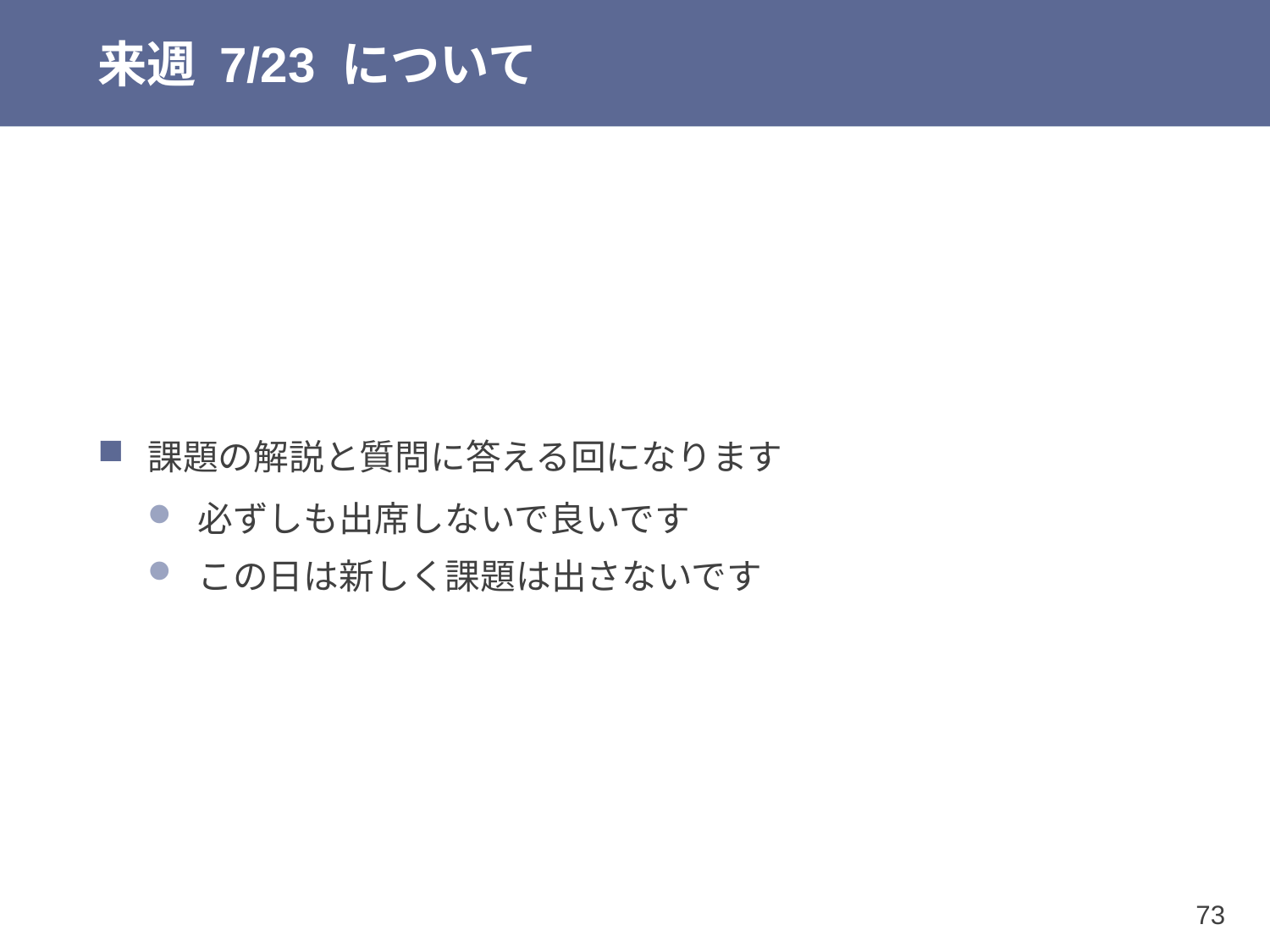

# 来週 7/23 について
課題の解説と質問に答える回になります
必ずしも出席しないで良いです
この日は新しく課題は出さないです